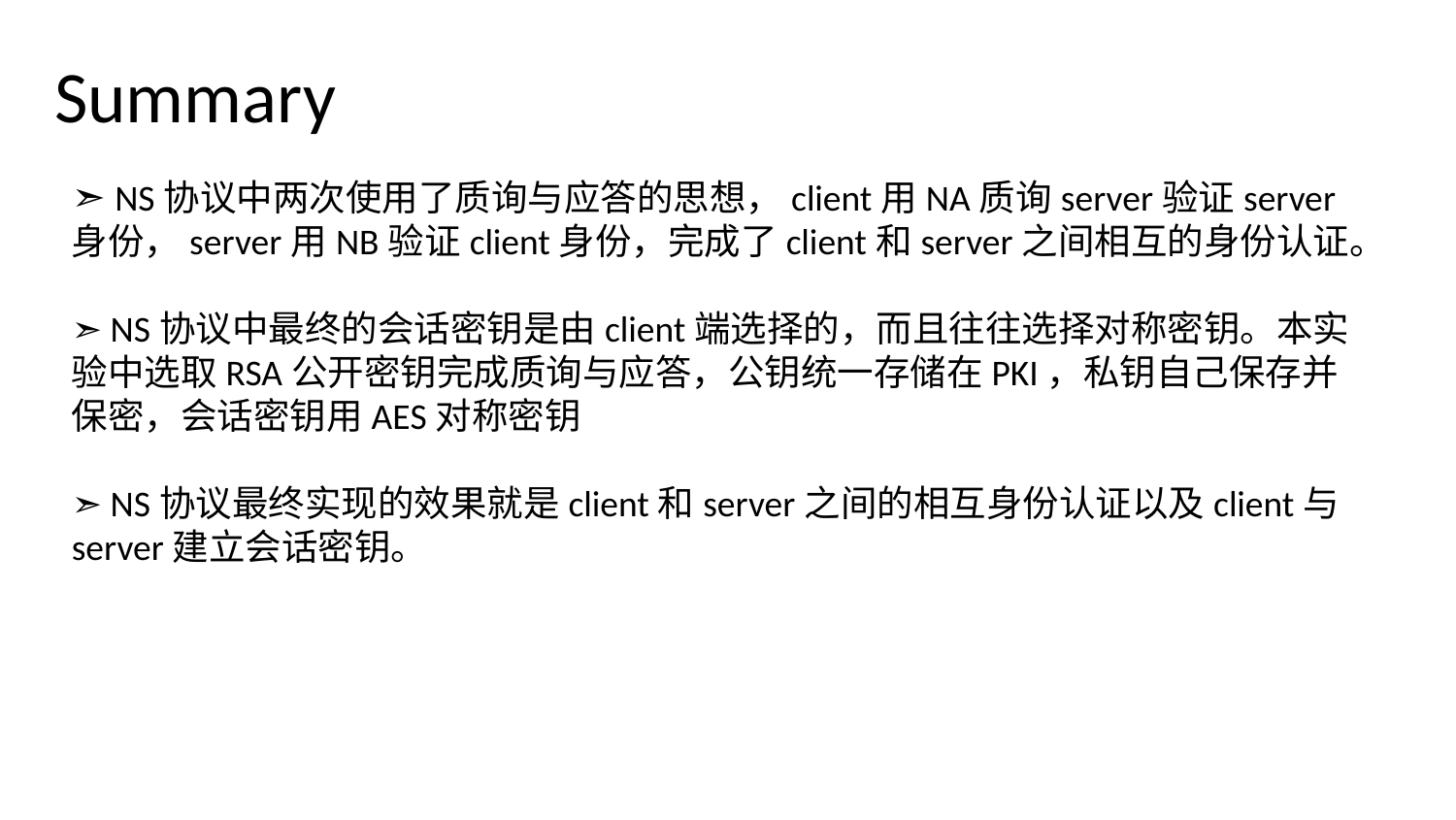

Summary
➣ NS协议中两次使用了质询与应答的思想，client用NA质询server验证server身份，server用NB验证client身份，完成了client和server之间相互的身份认证。

➣ NS协议中最终的会话密钥是由client端选择的，而且往往选择对称密钥。本实验中选取RSA公开密钥完成质询与应答，公钥统一存储在PKI，私钥自己保存并保密，会话密钥用AES对称密钥

➣ NS协议最终实现的效果就是client和server之间的相互身份认证以及client与server建立会话密钥。

CONTENTS